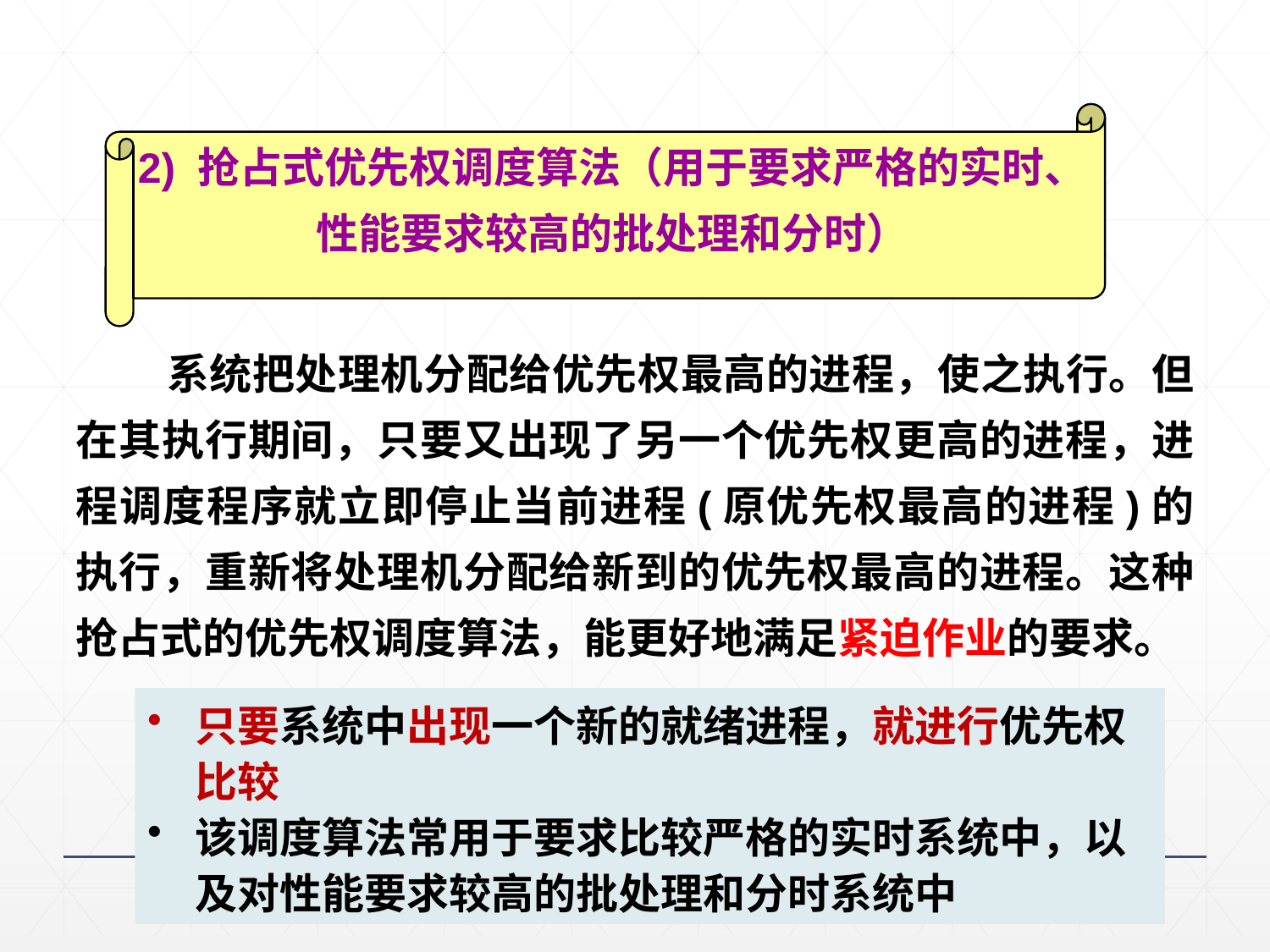

59
2) 抢占式优先权调度算法（用于要求严格的实时、
性能要求较高的批处理和分时）

        系统把处理机分配给优先权最高的进程，使之执行。但在其执行期间，只要又出现了另一个优先权更高的进程，进程调度程序就立即停止当前进程(原优先权最高的进程)的执行，重新将处理机分配给新到的优先权最高的进程。这种抢占式的优先权调度算法，能更好地满足紧迫作业的要求。
只要系统中出现一个新的就绪进程，就进行优先权比较
该调度算法常用于要求比较严格的实时系统中，以及对性能要求较高的批处理和分时系统中